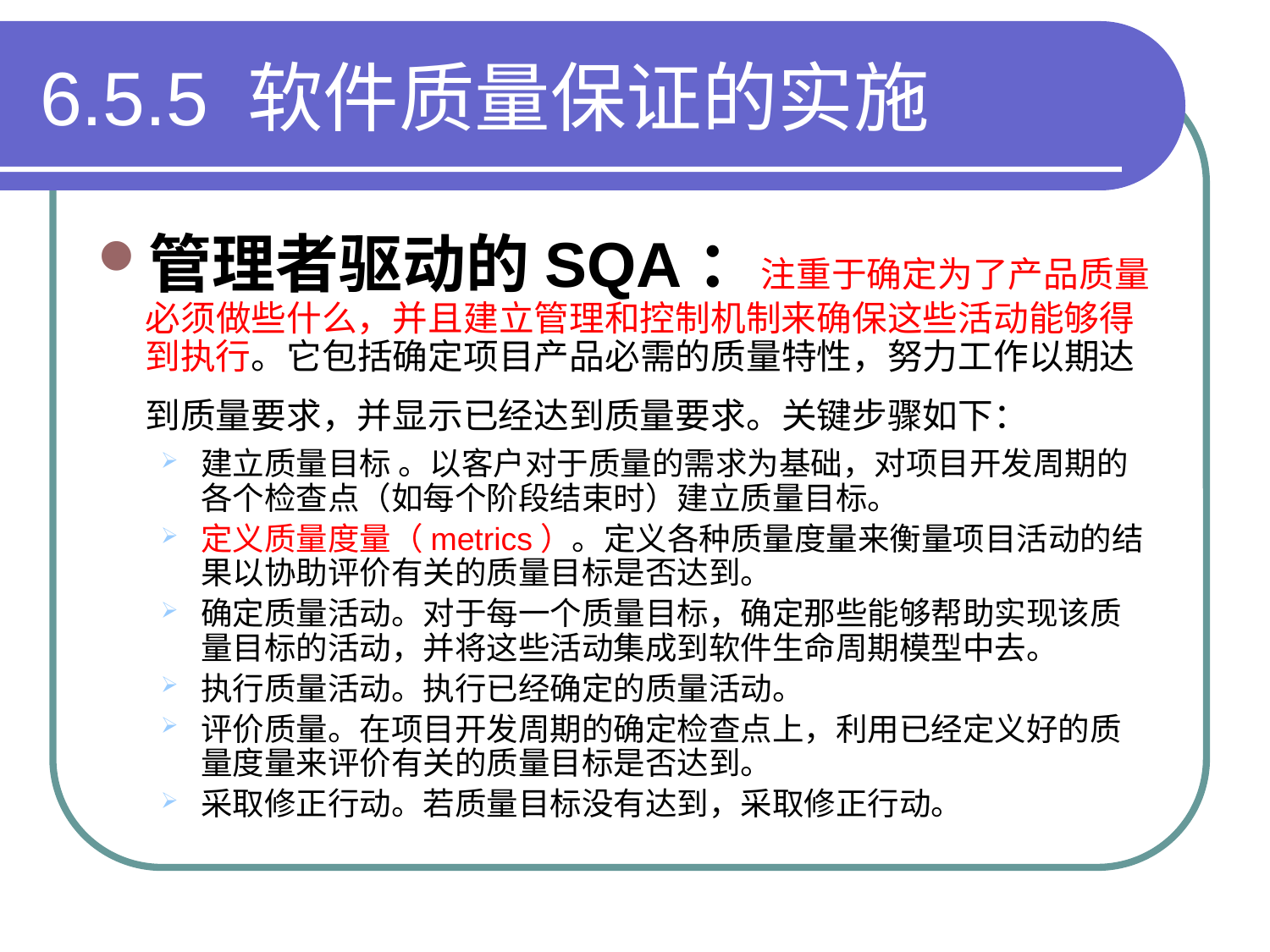

# 6.5.5 软件质量保证的实施
管理者驱动的SQA：注重于确定为了产品质量必须做些什么，并且建立管理和控制机制来确保这些活动能够得到执行。它包括确定项目产品必需的质量特性，努力工作以期达到质量要求，并显示已经达到质量要求。关键步骤如下：
建立质量目标 。以客户对于质量的需求为基础，对项目开发周期的各个检查点（如每个阶段结束时）建立质量目标。
定义质量度量（metrics）。定义各种质量度量来衡量项目活动的结果以协助评价有关的质量目标是否达到。
确定质量活动。对于每一个质量目标，确定那些能够帮助实现该质量目标的活动，并将这些活动集成到软件生命周期模型中去。
执行质量活动。执行已经确定的质量活动。
评价质量。在项目开发周期的确定检查点上，利用已经定义好的质量度量来评价有关的质量目标是否达到。
采取修正行动。若质量目标没有达到，采取修正行动。

89